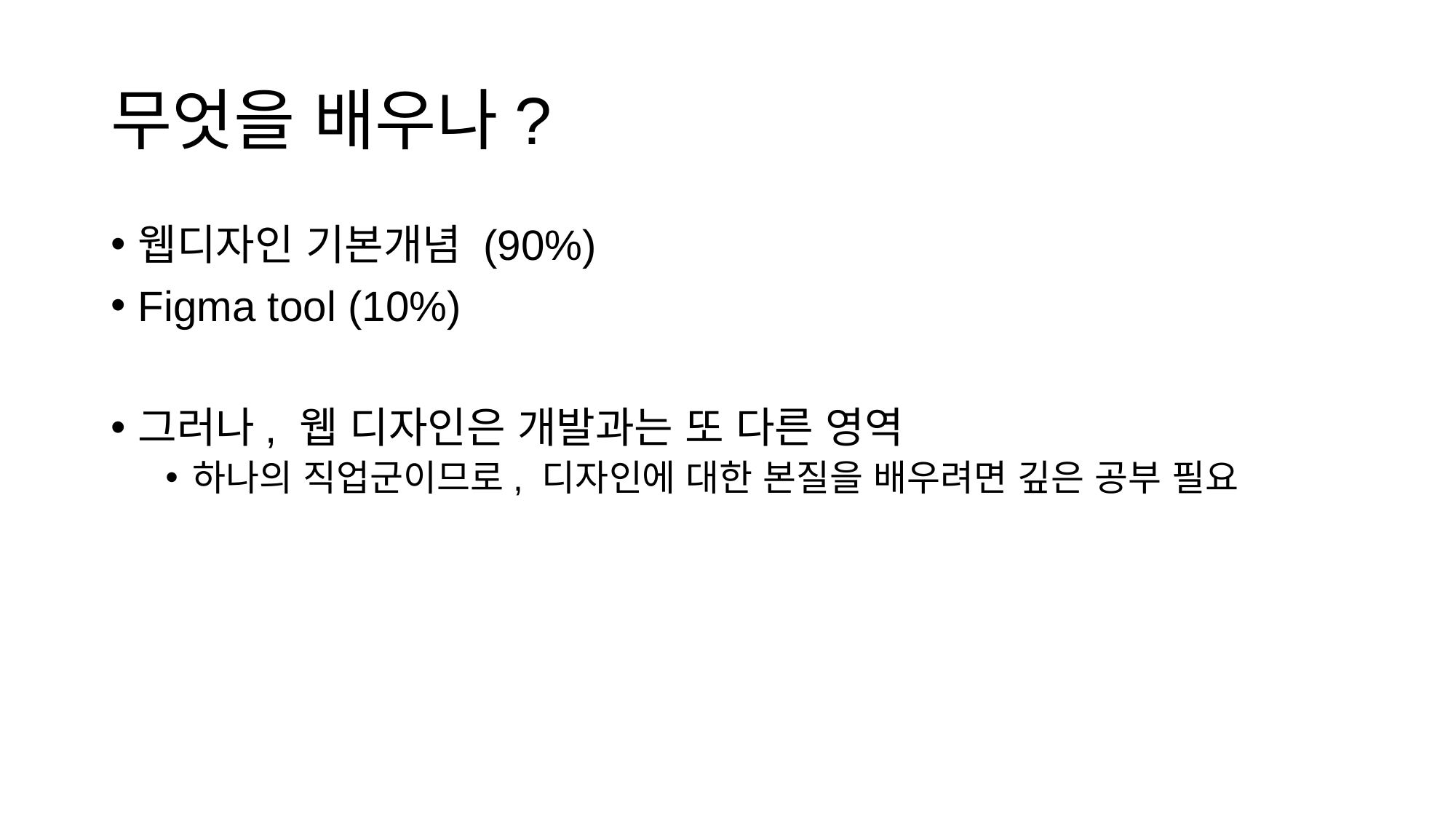

# 무엇을 배우나?
웹디자인 기본개념 (90%)
Figma tool (10%)

그러나, 웹 디자인은 개발과는 또 다른 영역
하나의 직업군이므로, 디자인에 대한 본질을 배우려면 깊은 공부 필요